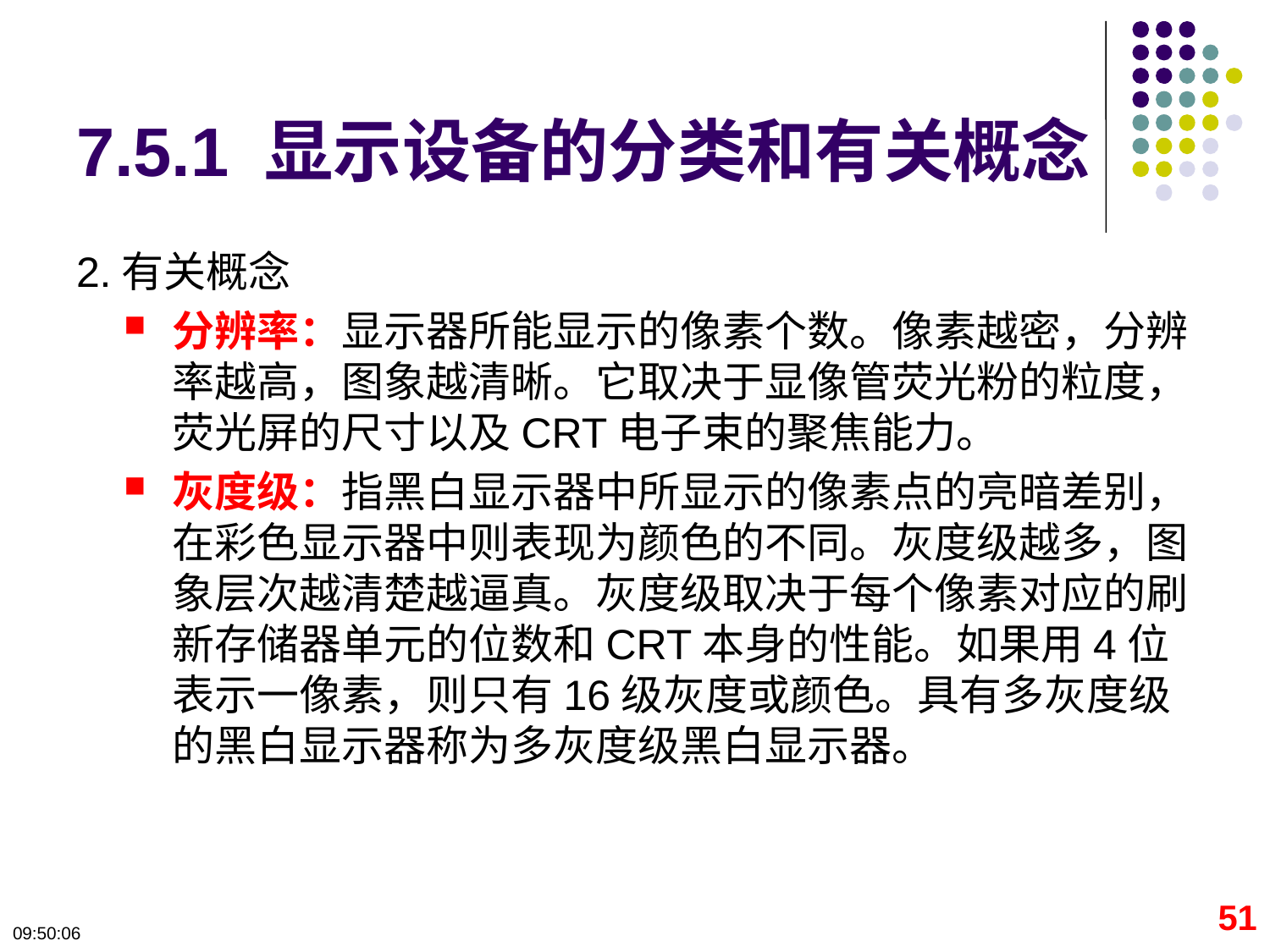

# 7.5.1 显示设备的分类和有关概念
2.有关概念
分辨率：显示器所能显示的像素个数。像素越密，分辨率越高，图象越清晰。它取决于显像管荧光粉的粒度，荧光屏的尺寸以及CRT电子束的聚焦能力。
灰度级：指黑白显示器中所显示的像素点的亮暗差别，在彩色显示器中则表现为颜色的不同。灰度级越多，图象层次越清楚越逼真。灰度级取决于每个像素对应的刷新存储器单元的位数和CRT本身的性能。如果用4位表示一像素，则只有16级灰度或颜色。具有多灰度级的黑白显示器称为多灰度级黑白显示器。
51
09:50:06